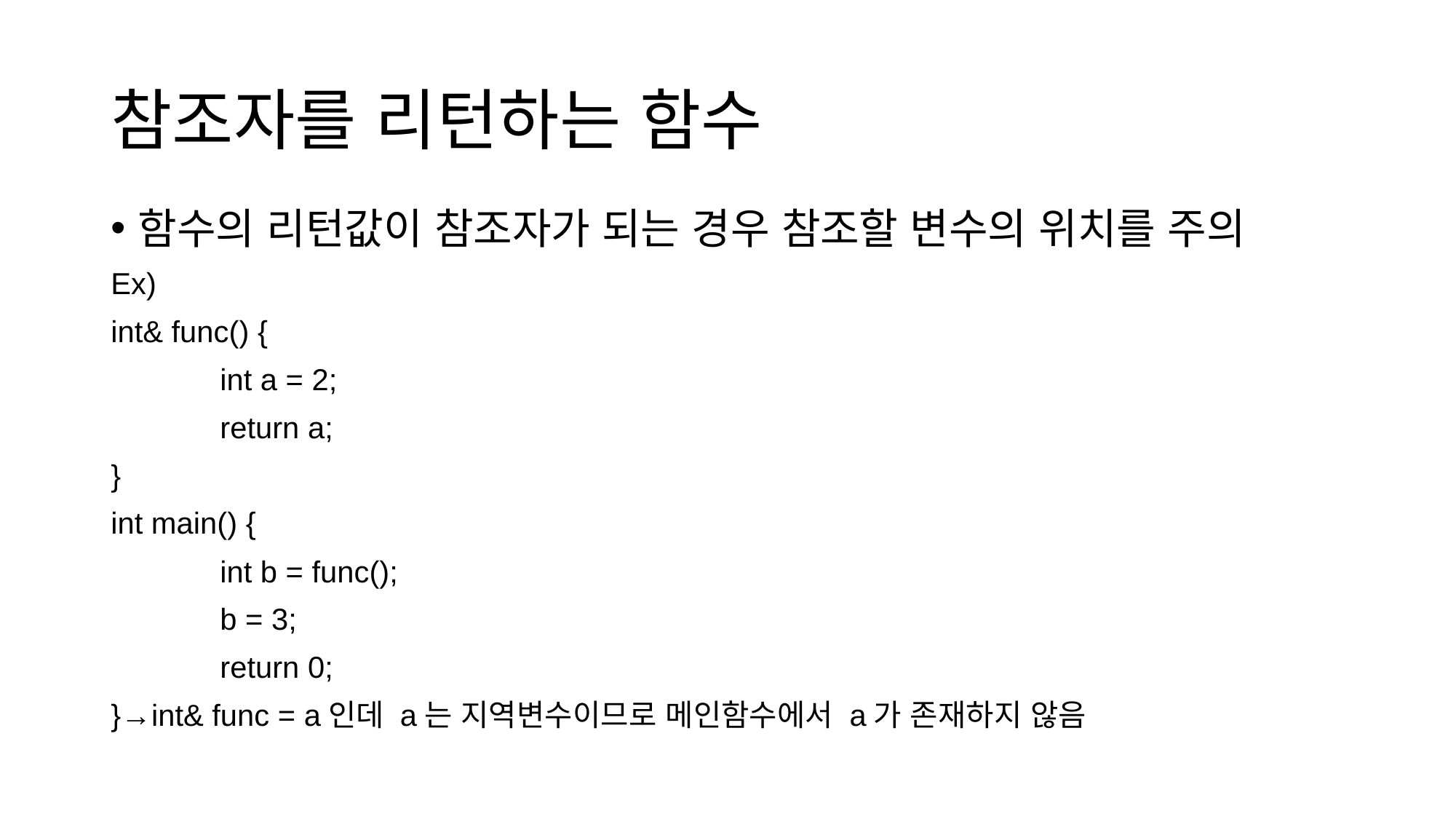

# 참조자를 리턴하는 함수
함수의 리턴값이 참조자가 되는 경우 참조할 변수의 위치를 주의
Ex)
int& func() {
	int a = 2;
	return a;
}
int main() {
	int b = func();
	b = 3;
	return 0;
}→int& func = a인데 a는 지역변수이므로 메인함수에서 a가 존재하지 않음